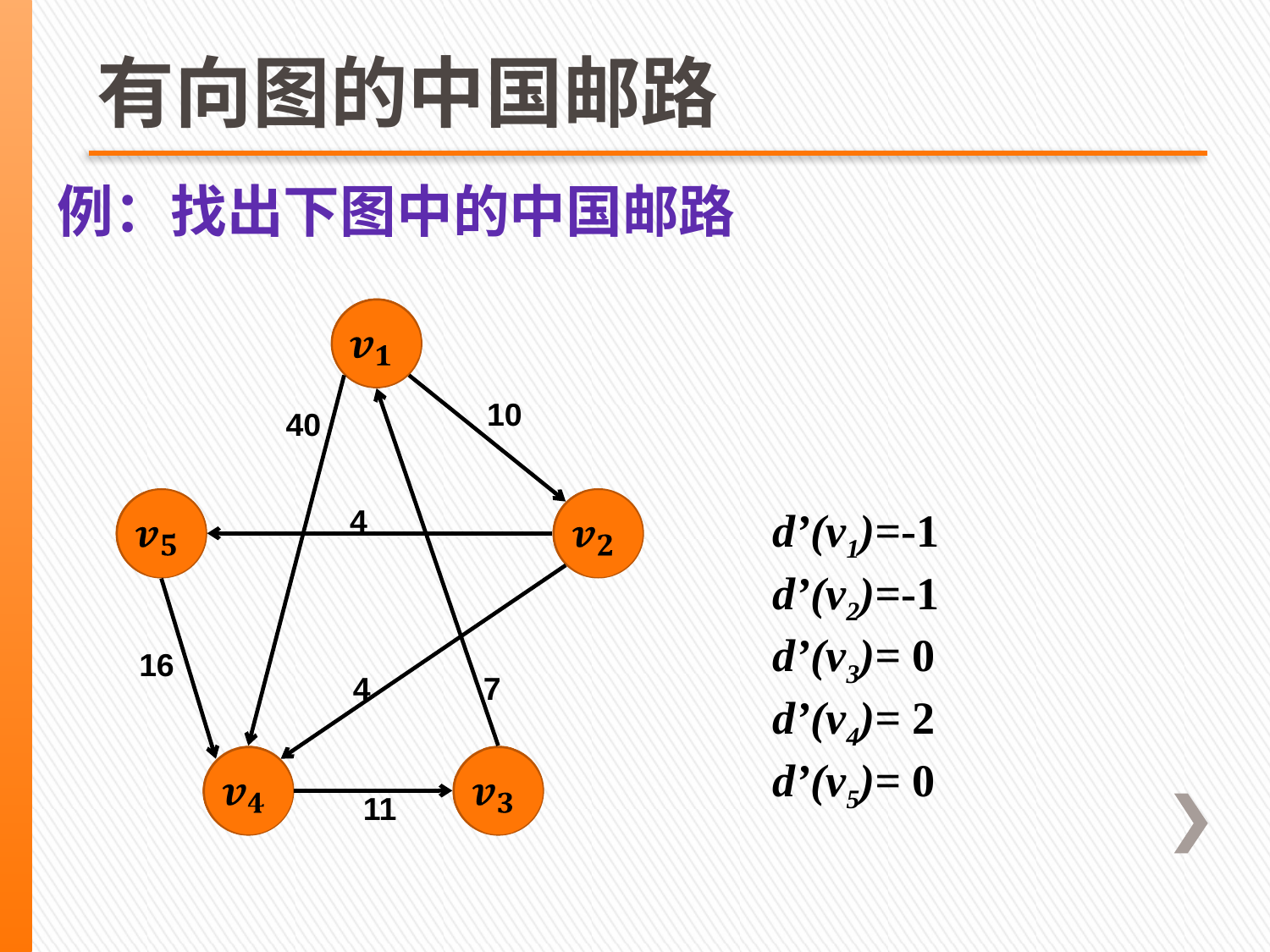

有向图的中国邮路
例：找出下图中的中国邮路

10
40

4
16
 4

11
 7
d’(v1)=-1
d’(v2)=-1
d’(v3)= 0
d’(v4)= 2
d’(v5)= 0